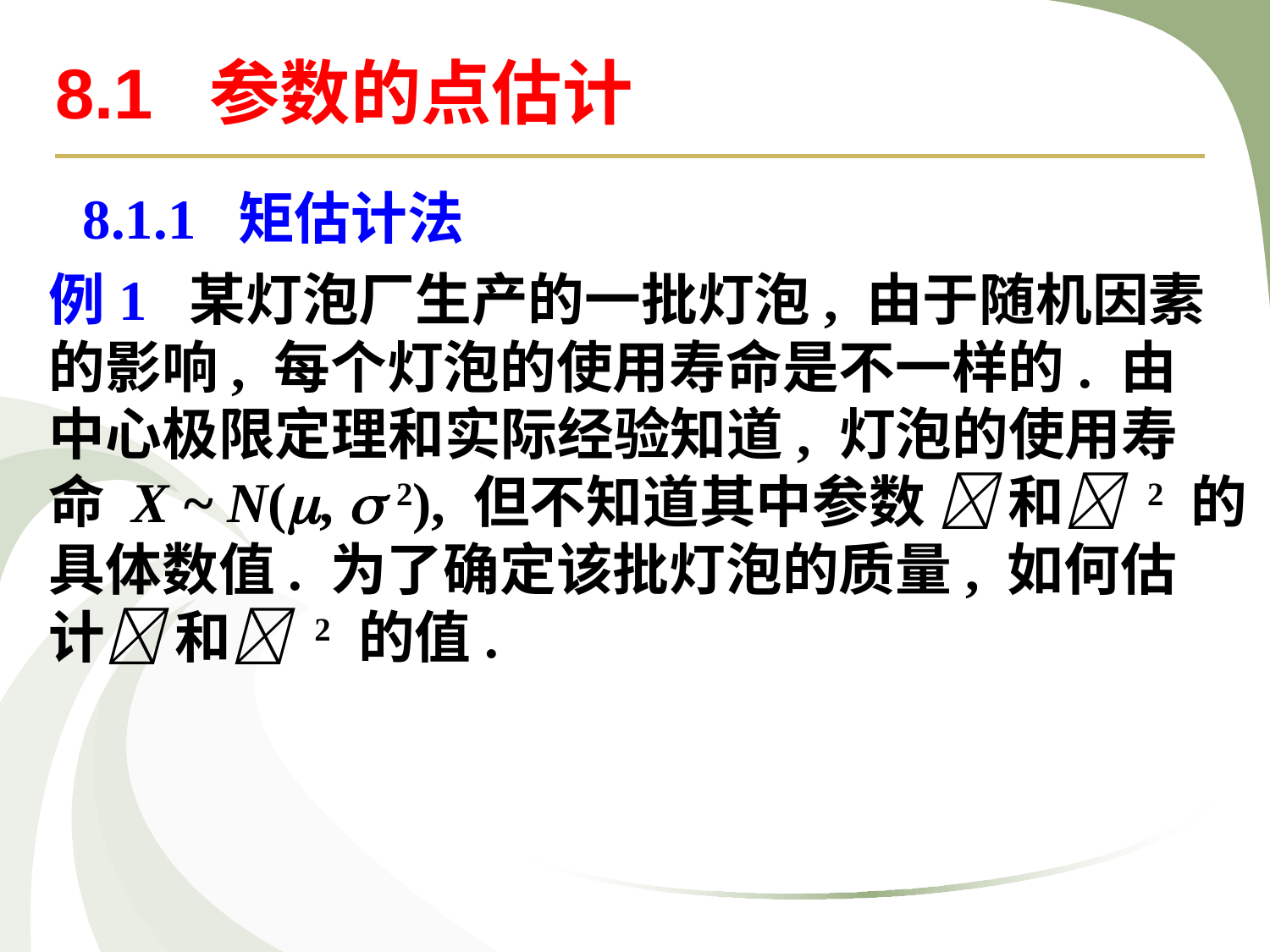

8.1  参数的点估计
8.1.1  矩估计法
例1  某灯泡厂生产的一批灯泡, 由于随机因素
的影响, 每个灯泡的使用寿命是不一样的. 由
中心极限定理和实际经验知道, 灯泡的使用寿
命 X ~ N(μ, σ 2), 但不知道其中参数 μ 和σ 2 的
具体数值. 为了确定该批灯泡的质量, 如何估
计μ 和σ 2 的值.